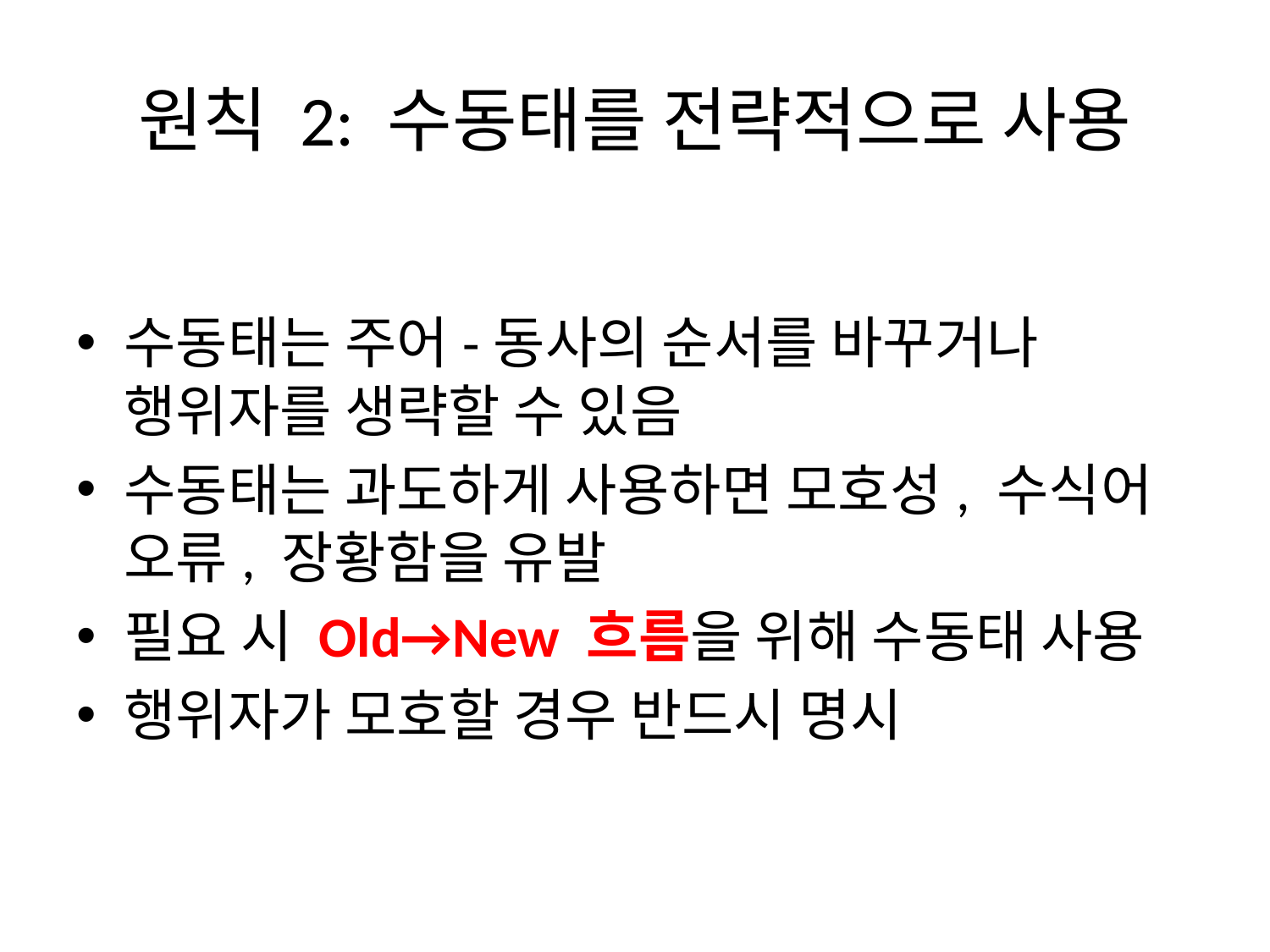

# 원칙 2: 수동태를 전략적으로 사용

수동태는 주어-동사의 순서를 바꾸거나 행위자를 생략할 수 있음
수동태는 과도하게 사용하면 모호성, 수식어 오류, 장황함을 유발
필요 시 Old→New 흐름을 위해 수동태 사용
행위자가 모호할 경우 반드시 명시